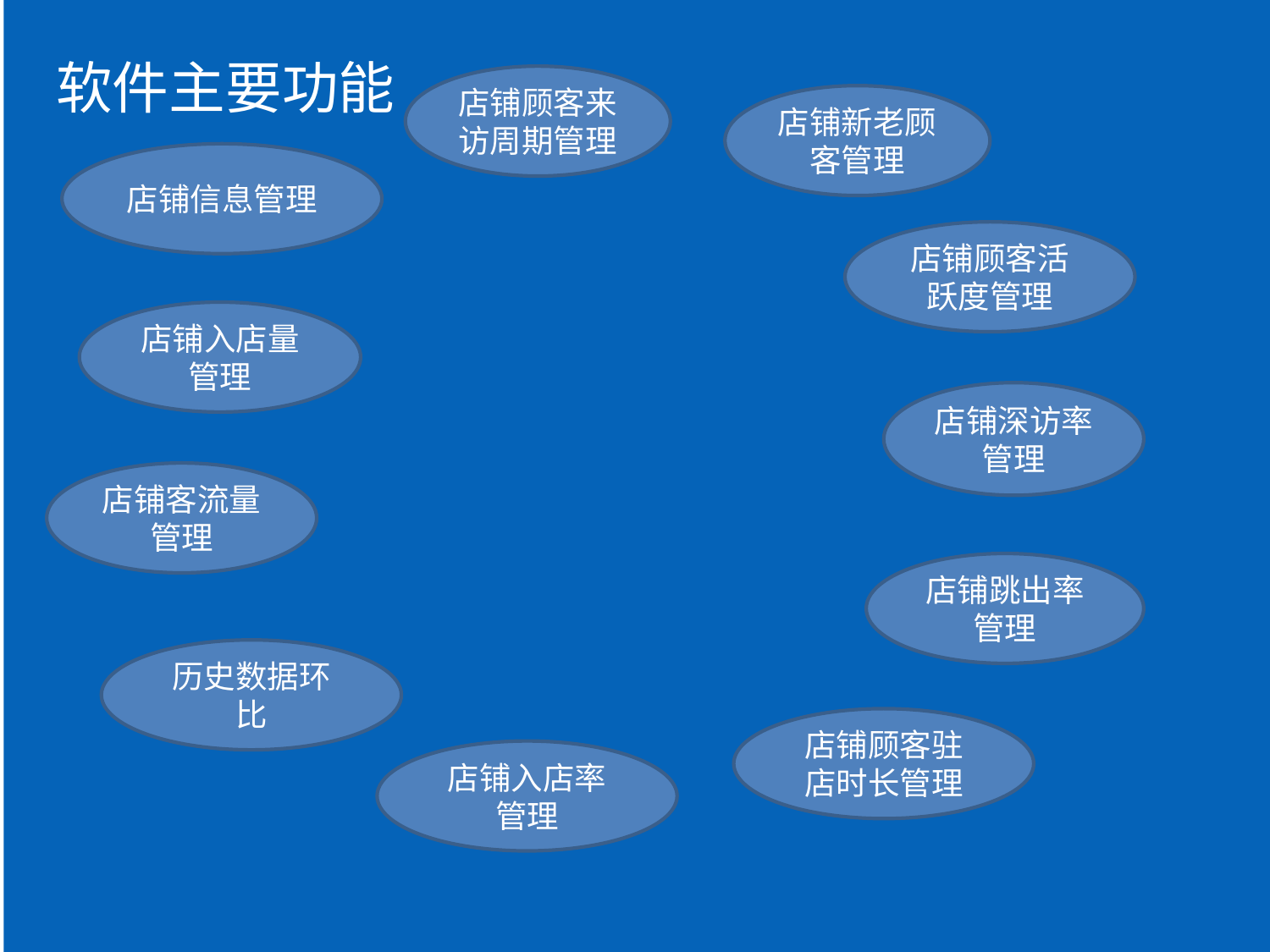

软件主要功能
店铺顾客来访周期管理
店铺新老顾客管理
店铺信息管理
店铺顾客活跃度管理
店铺入店量管理
店铺深访率管理
店铺客流量管理
店铺跳出率管理
历史数据环比
店铺顾客驻店时长管理
店铺入店率管理